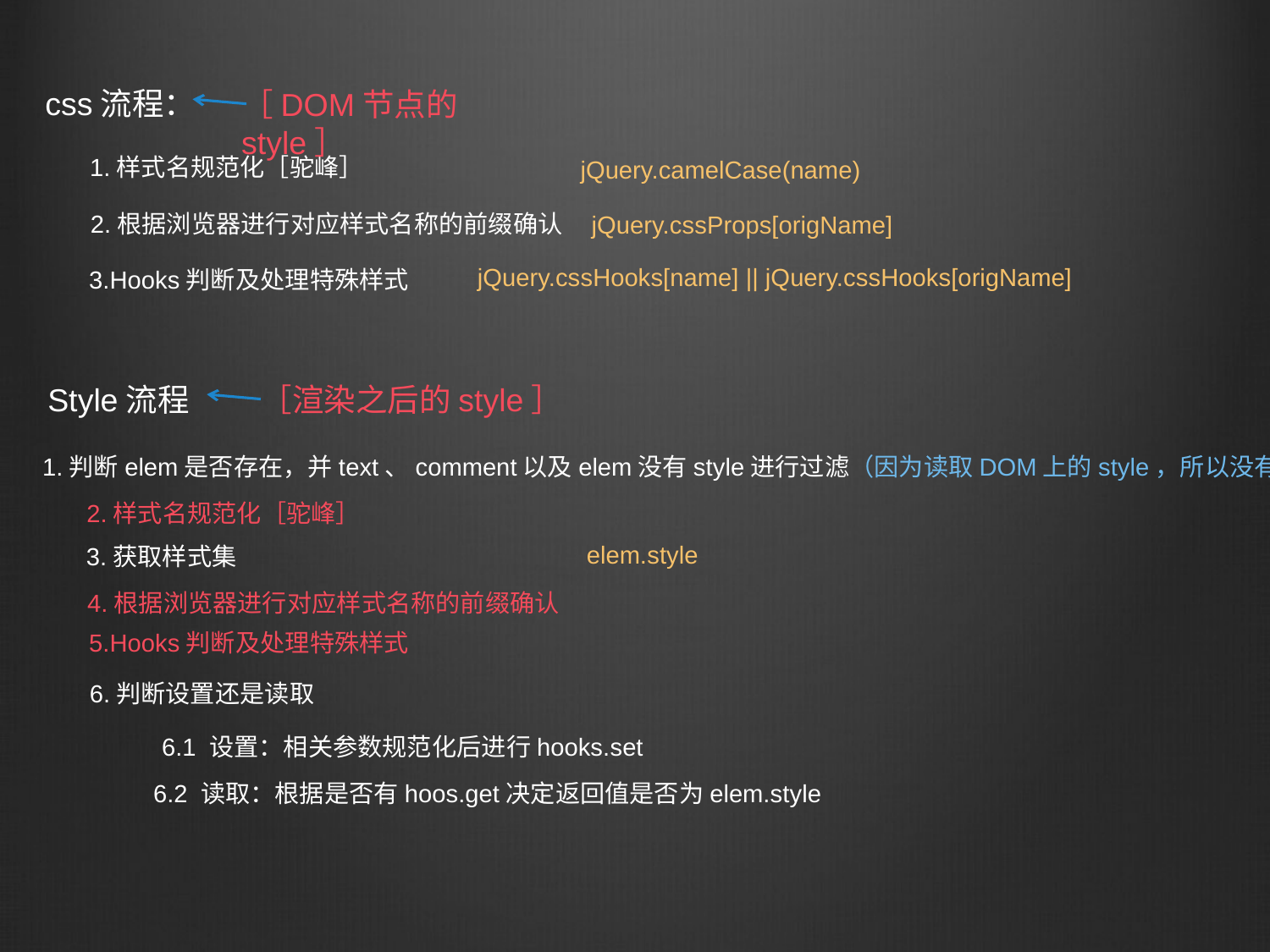

css流程：
［DOM节点的style］
1.样式名规范化［驼峰］
jQuery.camelCase(name)
2.根据浏览器进行对应样式名称的前缀确认
jQuery.cssProps[origName]
jQuery.cssHooks[name] || jQuery.cssHooks[origName]
3.Hooks判断及处理特殊样式
Style流程
［渲染之后的style］
1.判断elem是否存在，并text、comment以及elem没有style进行过滤（因为读取DOM上的style，所以没有）
2.样式名规范化［驼峰］
 elem.style
3.获取样式集
4.根据浏览器进行对应样式名称的前缀确认
5.Hooks判断及处理特殊样式
6.判断设置还是读取
6.1 设置：相关参数规范化后进行hooks.set
6.2 读取：根据是否有hoos.get决定返回值是否为elem.style